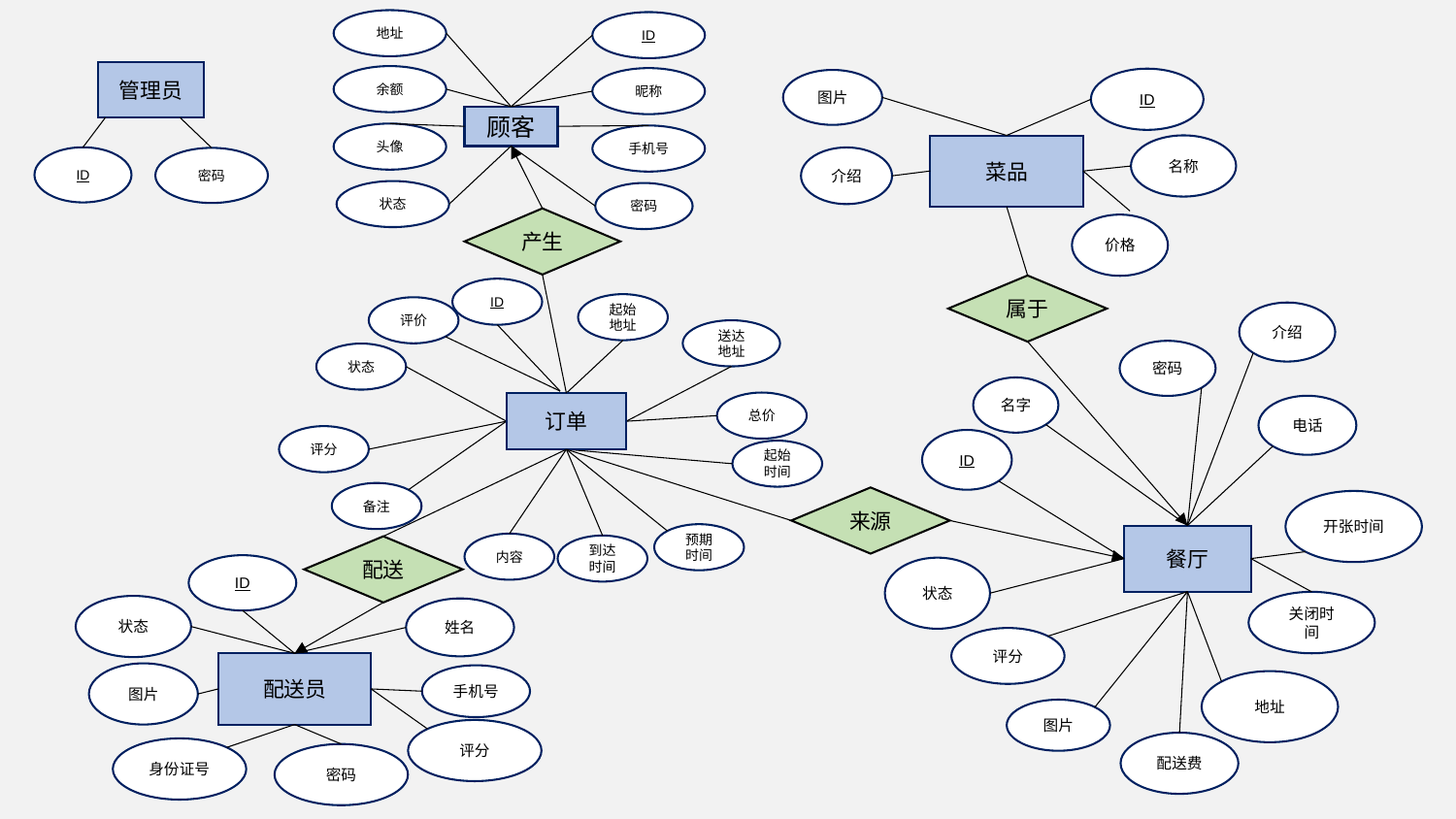

地址
ID
管理员
余额
昵称
ID
图片
顾客
头像
手机号
菜品
名称
ID
介绍
密码
状态
密码
产生
价格
属于
ID
起始地址
评价
介绍
送达地址
密码
状态
名字
总价
订单
电话
评分
ID
起始时间
备注
来源
开张时间
预期时间
餐厅
内容
到达时间
配送
ID
状态
关闭时间
状态
姓名
评分
配送员
图片
手机号
地址
图片
评分
配送费
身份证号
密码